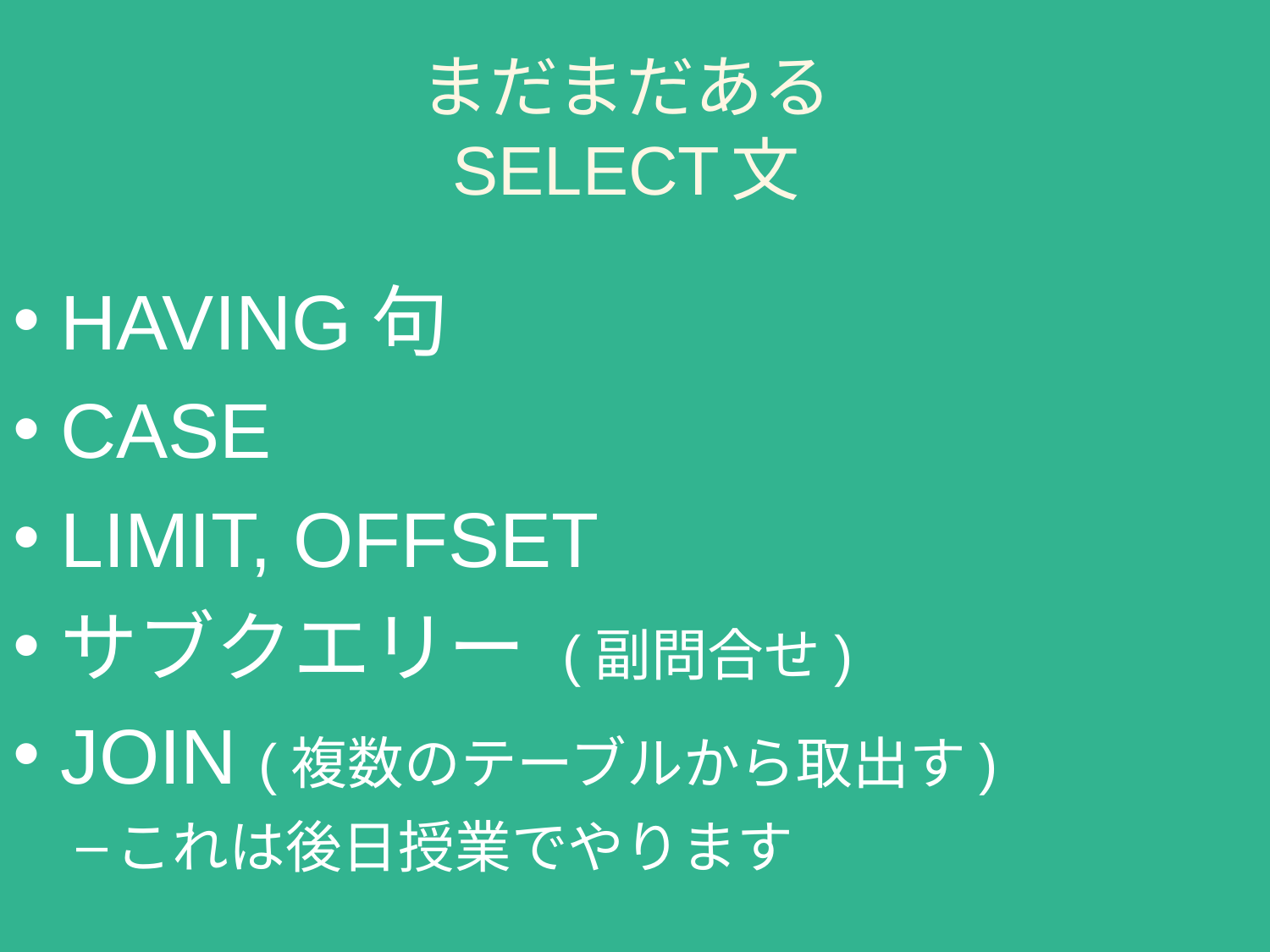

# まだまだある SELECT文
HAVING句
CASE
LIMIT, OFFSET
サブクエリー (副問合せ)
JOIN (複数のテーブルから取出す)
これは後日授業でやります